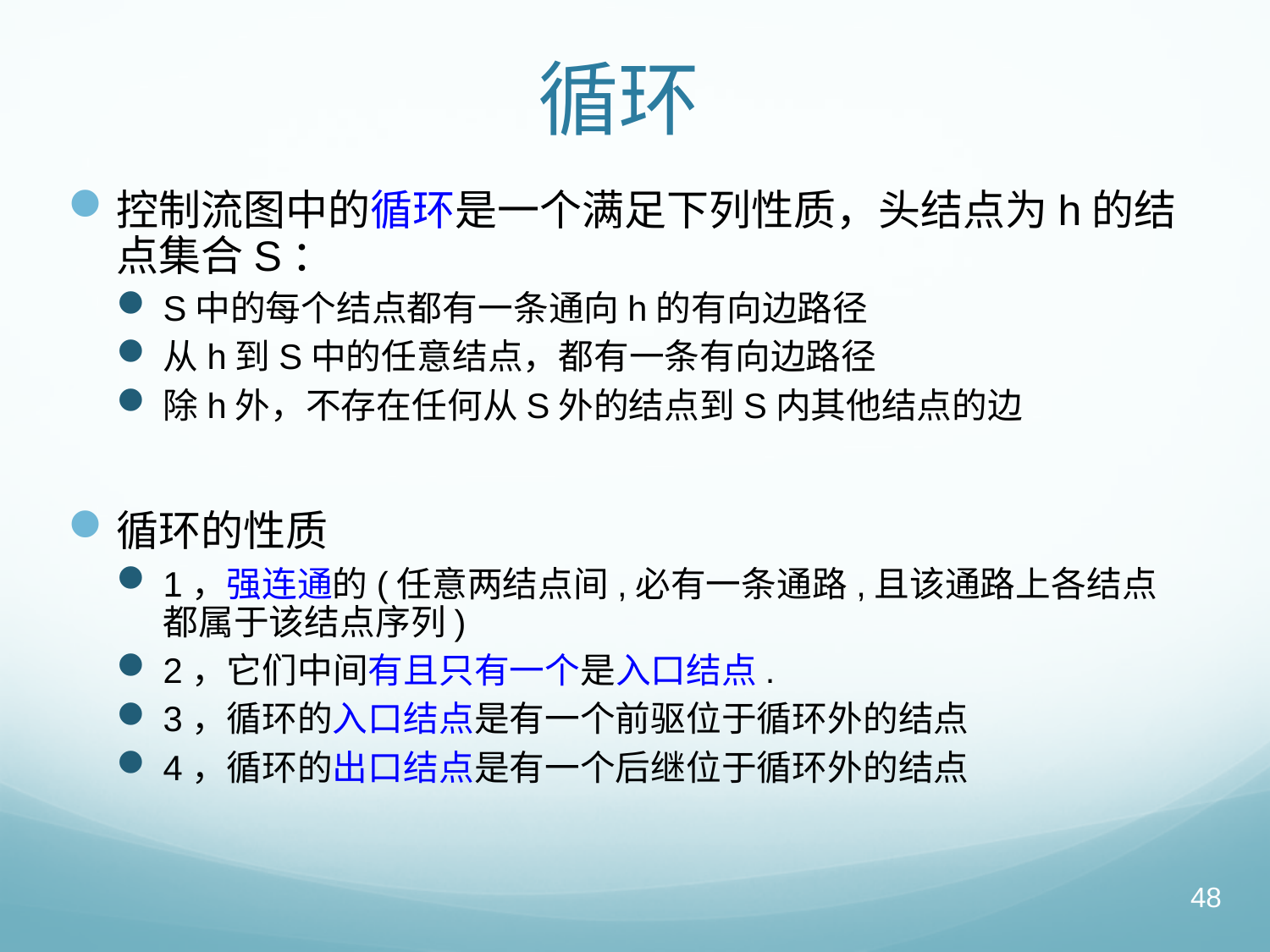

# 循环
控制流图中的循环是一个满足下列性质，头结点为h的结点集合S：
S中的每个结点都有一条通向h的有向边路径
从h到S中的任意结点，都有一条有向边路径
除h外，不存在任何从S外的结点到S内其他结点的边

循环的性质
1，强连通的(任意两结点间,必有一条通路,且该通路上各结点都属于该结点序列)
2，它们中间有且只有一个是入口结点.
3，循环的入口结点是有一个前驱位于循环外的结点
4，循环的出口结点是有一个后继位于循环外的结点
48